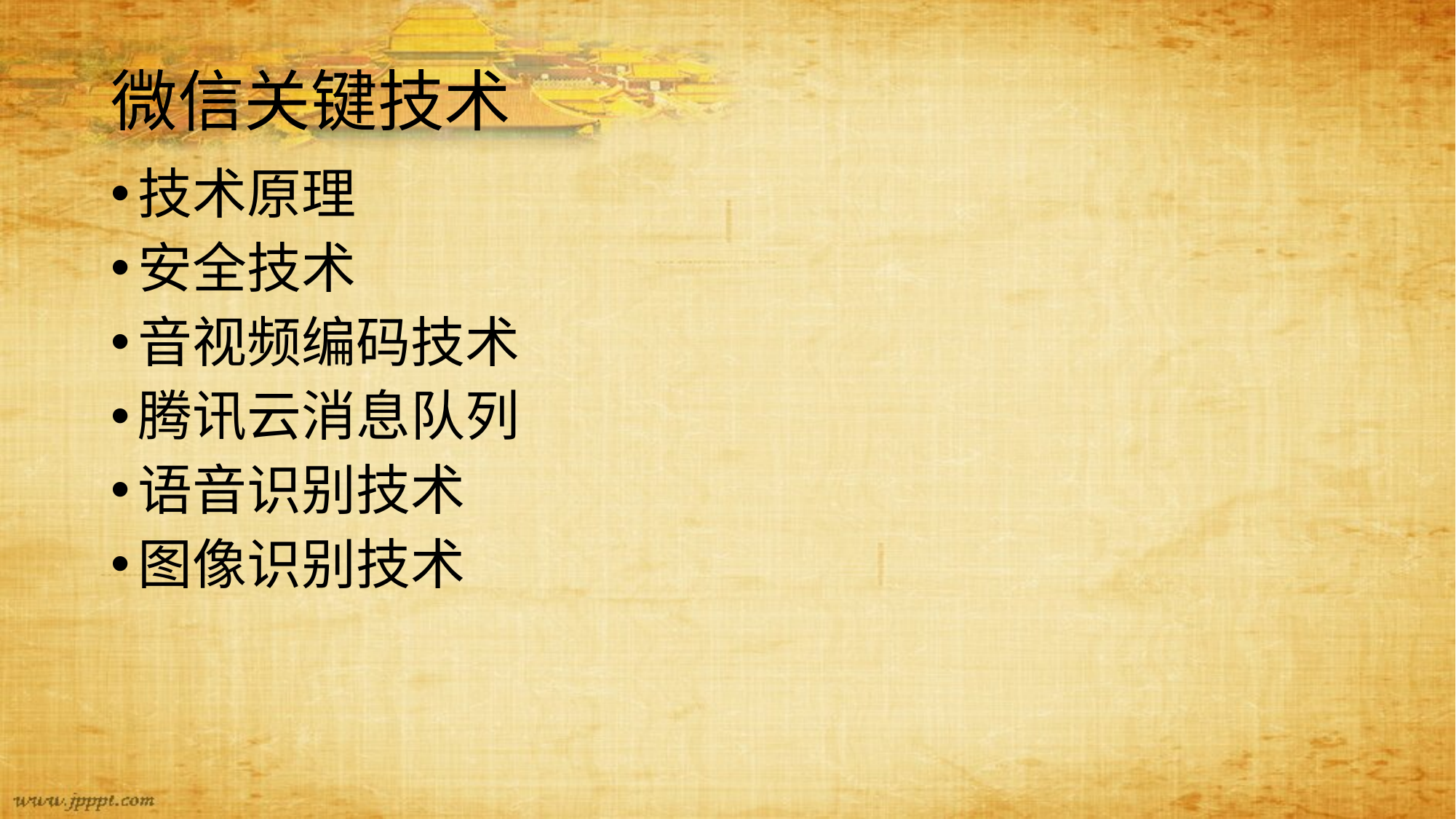

# 微信关键技术
技术原理
安全技术
音视频编码技术
腾讯云消息队列
语音识别技术
图像识别技术